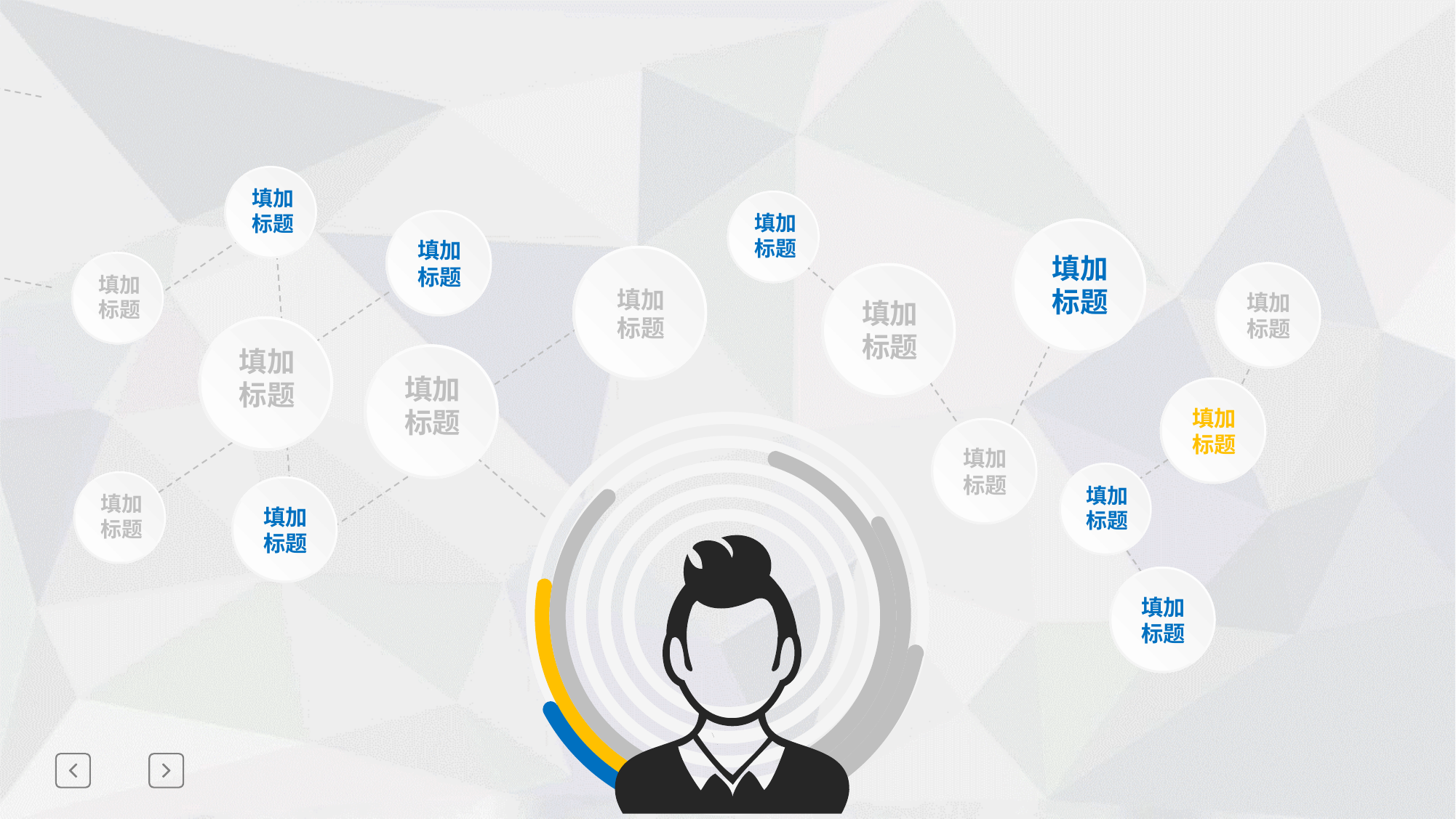

填加
标题

填加
标题

填加
标题

填加
标题

填加
标题

填加
标题

填加
标题

填加
标题

填加
标题

填加
标题

填加
标题

填加
标题

填加
标题

填加
标题

填加
标题

填加
标题